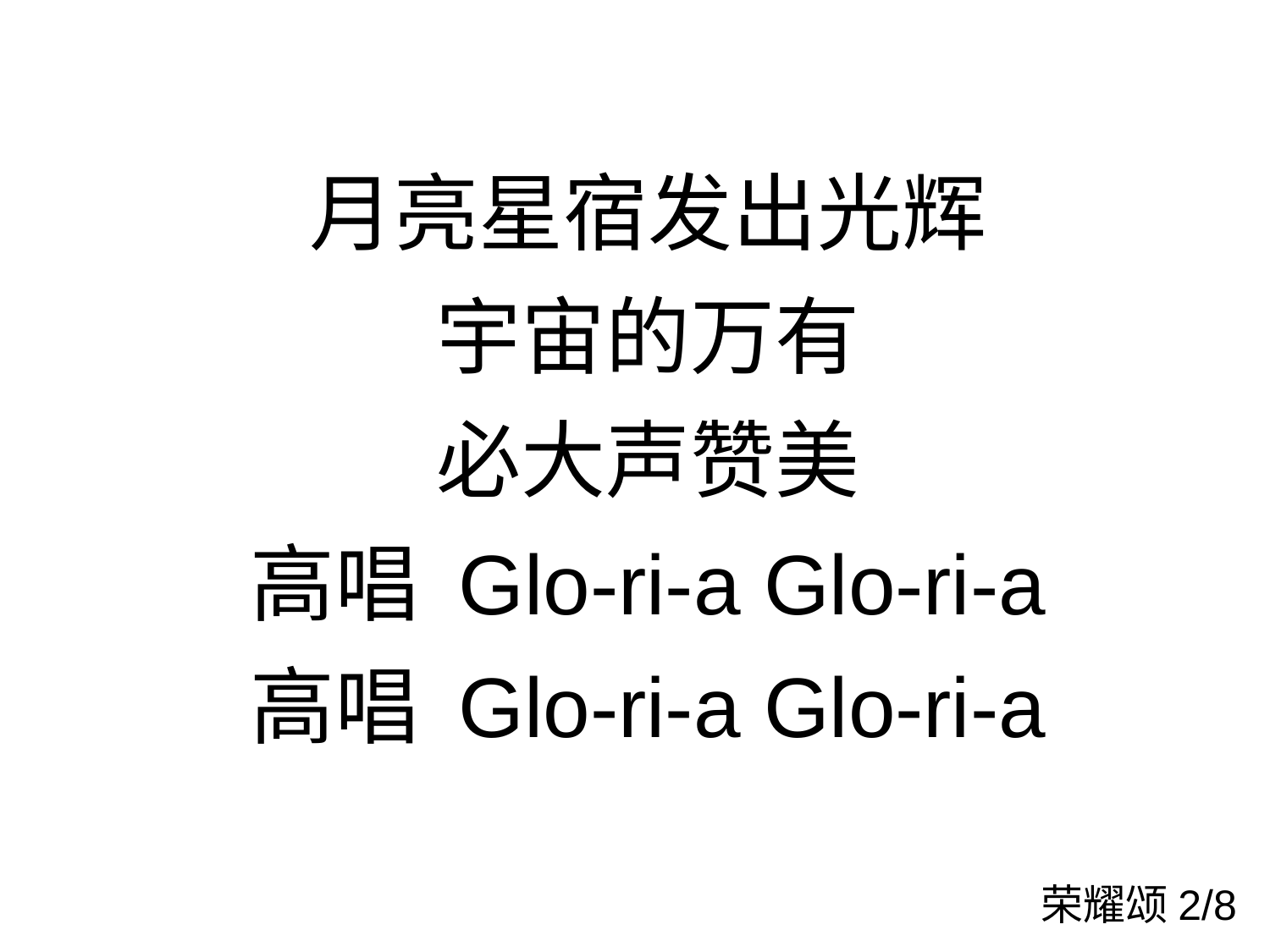

月亮星宿发出光辉
宇宙的万有
必大声赞美
高唱 Glo-ri-a Glo-ri-a
高唱 Glo-ri-a Glo-ri-a
荣耀颂2/8